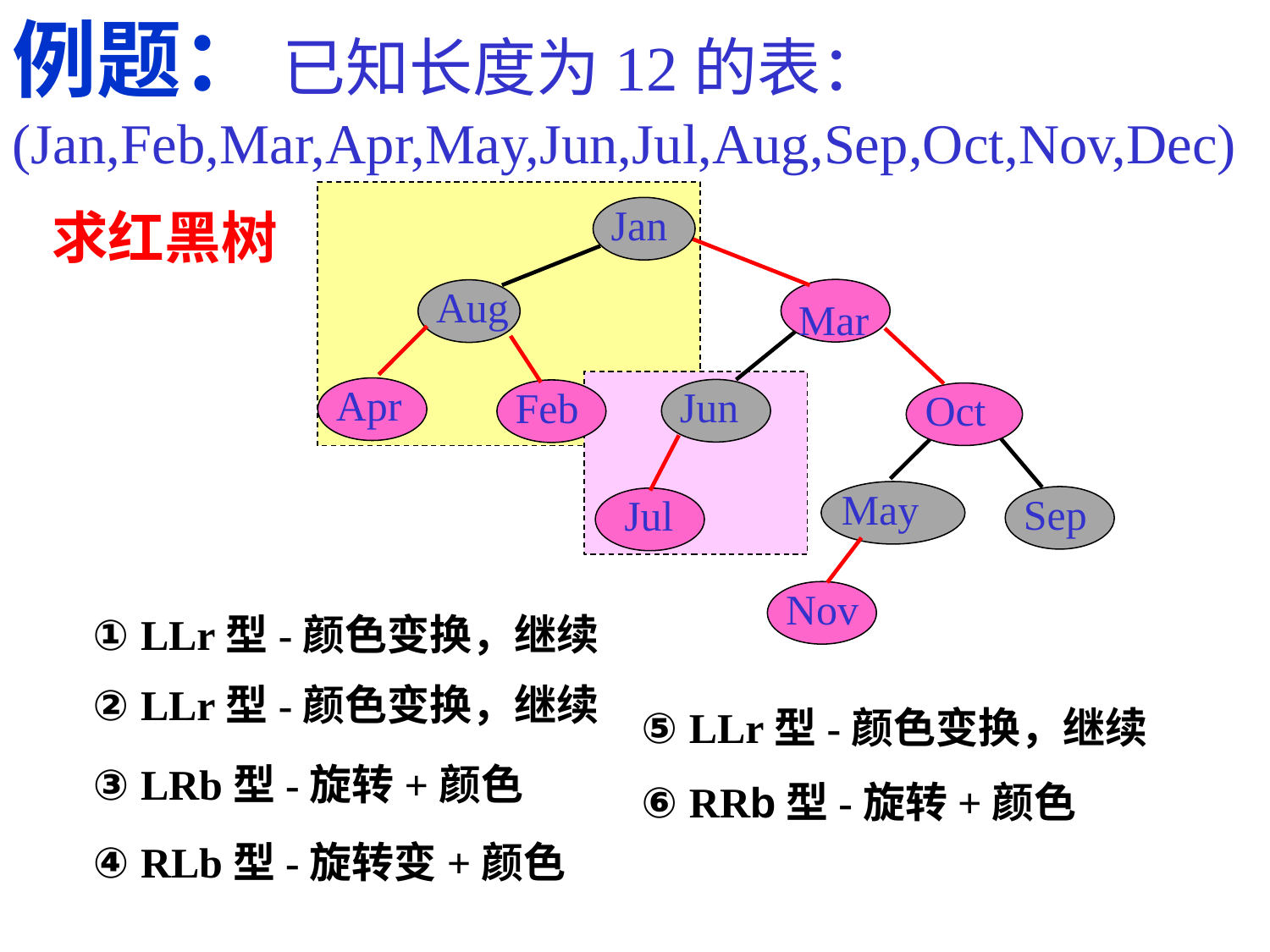

例题： 已知长度为12的表：
(Jan,Feb,Mar,Apr,May,Jun,Jul,Aug,Sep,Oct,Nov,Dec)

Jan

Aug

Apr
Feb

求红黑树

Mar

Jun

 Jul

Oct

May

Sep

Nov

① LLr型-颜色变换，继续
② LLr型-颜色变换，继续
⑤ LLr型-颜色变换，继续
③ LRb型-旋转+颜色
⑥ RRb型-旋转+颜色
④ RLb型-旋转变+颜色